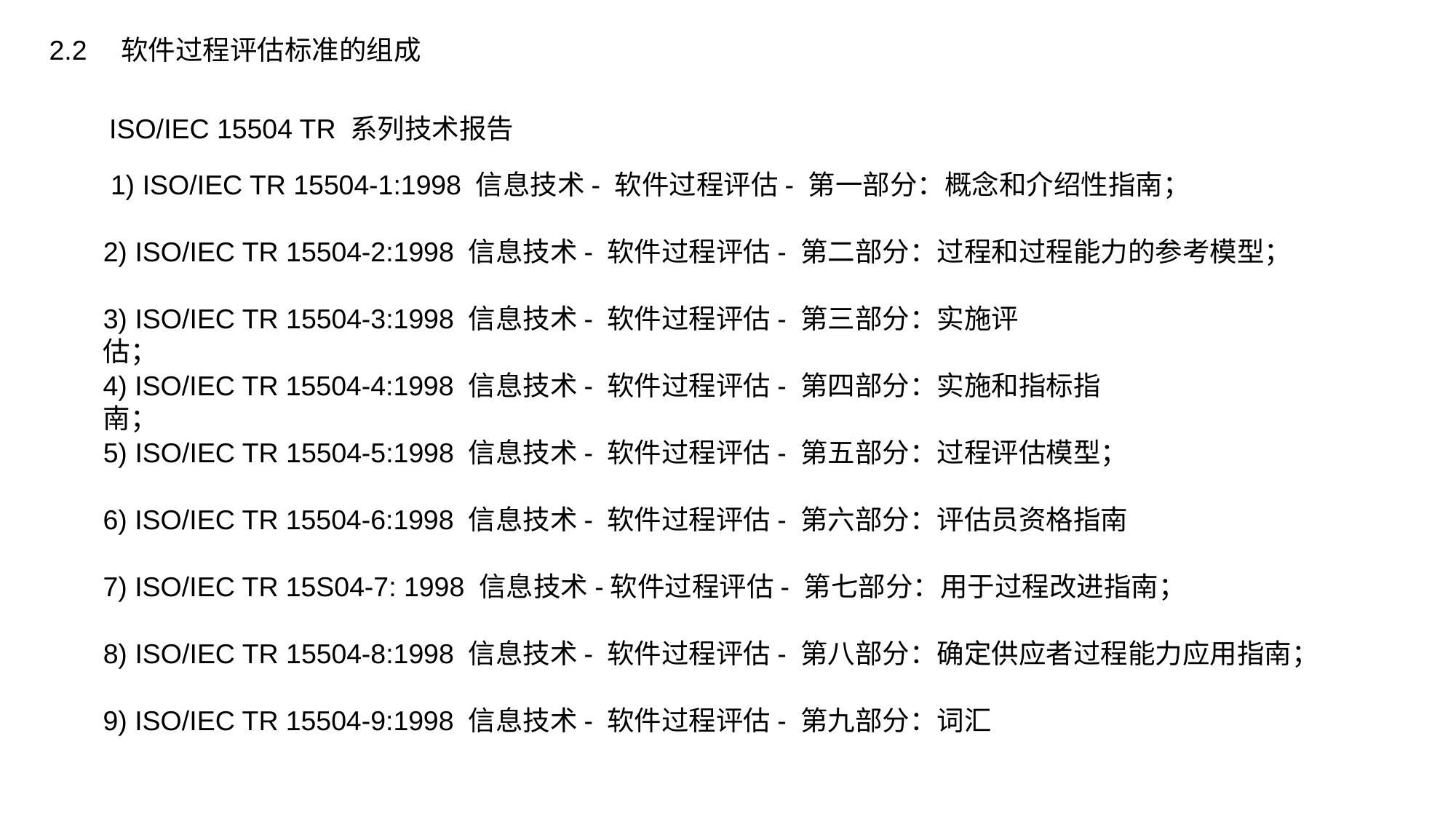

2.2　软件过程评估标准的组成
ISO/IEC 15504 TR 系列技术报告
1) ISO/IEC TR 15504-1:1998 信息技术- 软件过程评估- 第一部分：概念和介绍性指南；
2) ISO/IEC TR 15504-2:1998 信息技术- 软件过程评估- 第二部分：过程和过程能力的参考模型；
3) ISO/IEC TR 15504-3:1998 信息技术- 软件过程评估- 第三部分：实施评估；
4) ISO/IEC TR 15504-4:1998 信息技术- 软件过程评估- 第四部分：实施和指标指南；
5) ISO/IEC TR 15504-5:1998 信息技术- 软件过程评估- 第五部分：过程评估模型；
6) ISO/IEC TR 15504-6:1998 信息技术- 软件过程评估- 第六部分：评估员资格指南
7) ISO/IEC TR 15S04-7: 1998 信息技术-软件过程评估- 第七部分：用于过程改进指南；
8) ISO/IEC TR 15504-8:1998 信息技术- 软件过程评估- 第八部分：确定供应者过程能力应用指南；
9) ISO/IEC TR 15504-9:1998 信息技术- 软件过程评估- 第九部分：词汇